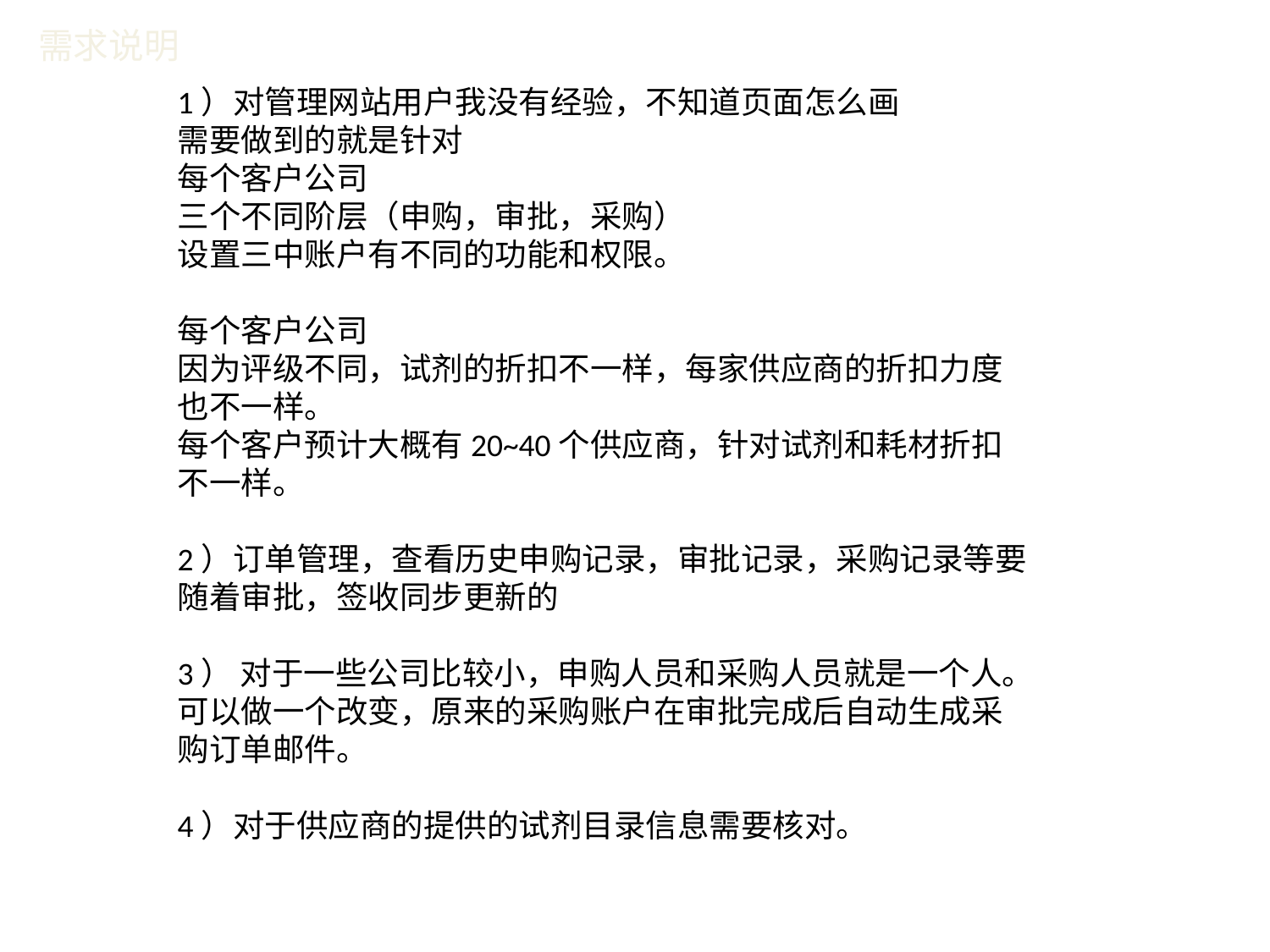

需求说明
1）对管理网站用户我没有经验，不知道页面怎么画
需要做到的就是针对
每个客户公司
三个不同阶层（申购，审批，采购）
设置三中账户有不同的功能和权限。

每个客户公司
因为评级不同，试剂的折扣不一样，每家供应商的折扣力度也不一样。
每个客户预计大概有20~40个供应商，针对试剂和耗材折扣不一样。

2）订单管理，查看历史申购记录，审批记录，采购记录等要随着审批，签收同步更新的

3） 对于一些公司比较小，申购人员和采购人员就是一个人。可以做一个改变，原来的采购账户在审批完成后自动生成采购订单邮件。

4）对于供应商的提供的试剂目录信息需要核对。